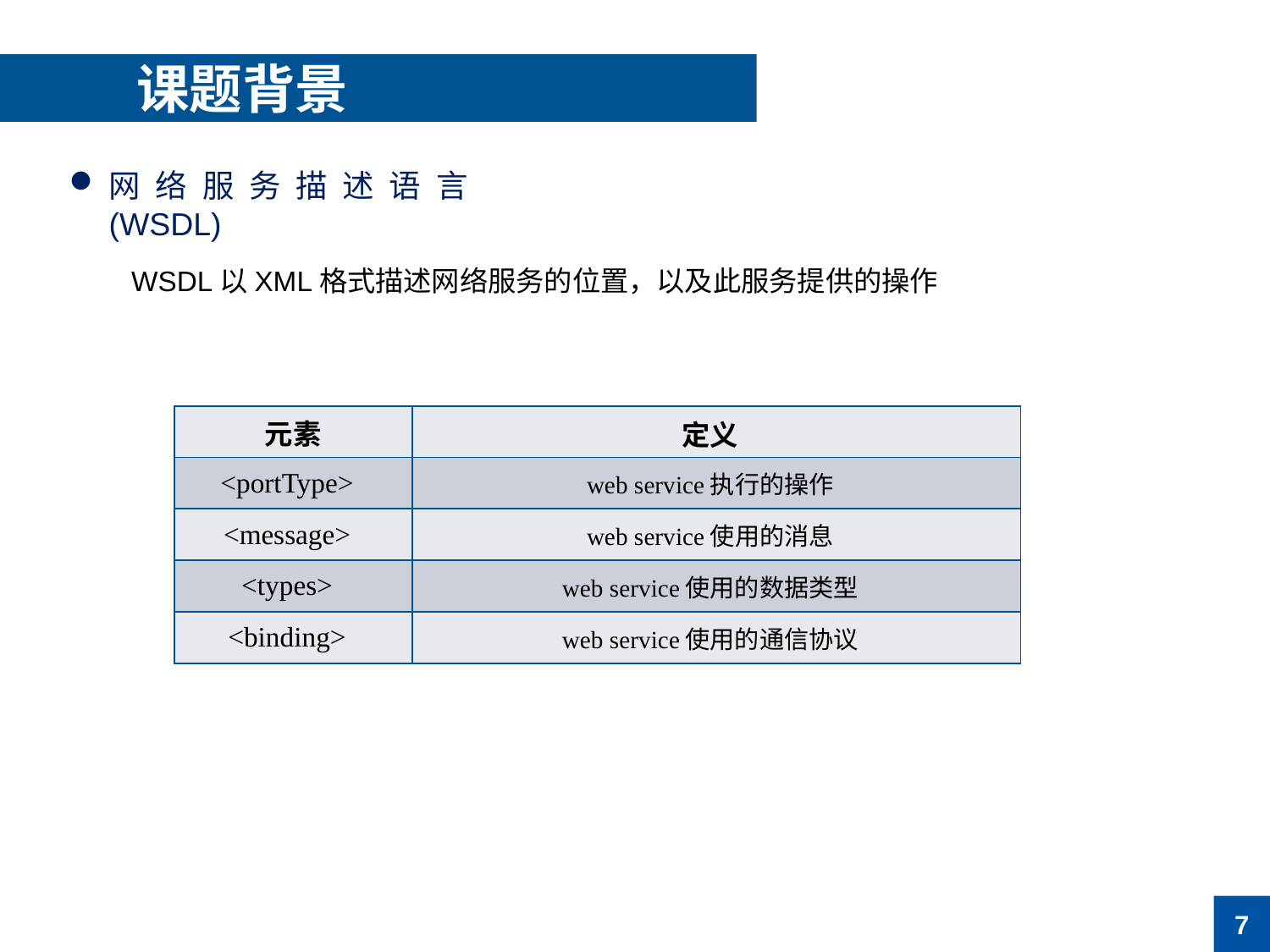

课题背景
网络服务描述语言(WSDL)
WSDL以XML格式描述网络服务的位置，以及此服务提供的操作
| 元素 | 定义 |
| --- | --- |
| <portType> | web service执行的操作 |
| <message> | web service使用的消息 |
| <types> | web service使用的数据类型 |
| <binding> | web service使用的通信协议 |
7